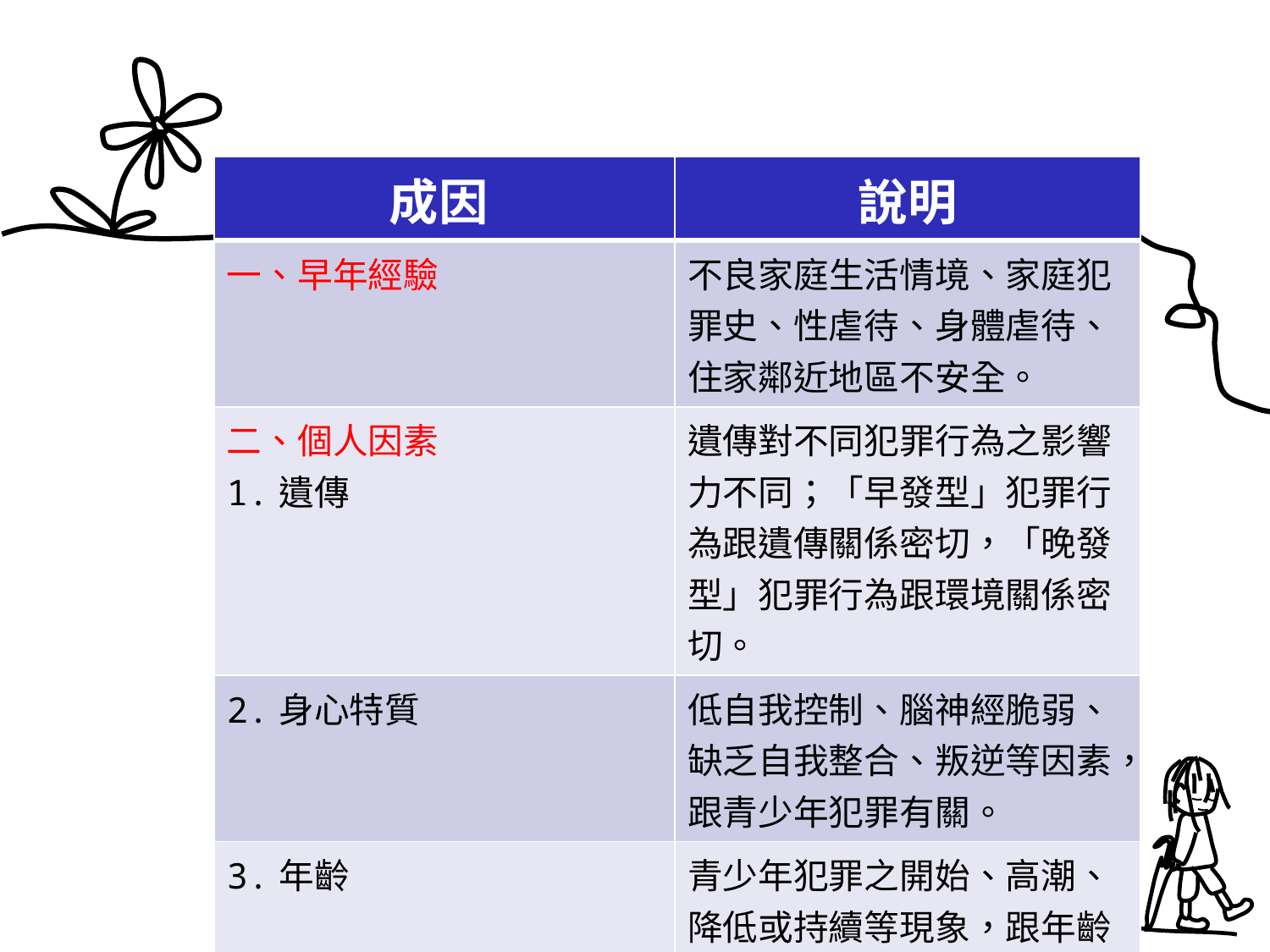

| 成因 | 說明 |
| --- | --- |
| 一、早年經驗 | 不良家庭生活情境、家庭犯罪史、性虐待、身體虐待、住家鄰近地區不安全。 |
| 二、個人因素 1.遺傳 | 遺傳對不同犯罪行為之影響力不同；「早發型」犯罪行為跟遺傳關係密切，「晚發型」犯罪行為跟環境關係密切。 |
| 2.身心特質 | 低自我控制、腦神經脆弱、缺乏自我整合、叛逆等因素，跟青少年犯罪有關。 |
| 3.年齡 | 青少年犯罪之開始、高潮、降低或持續等現象，跟年齡有關。 |